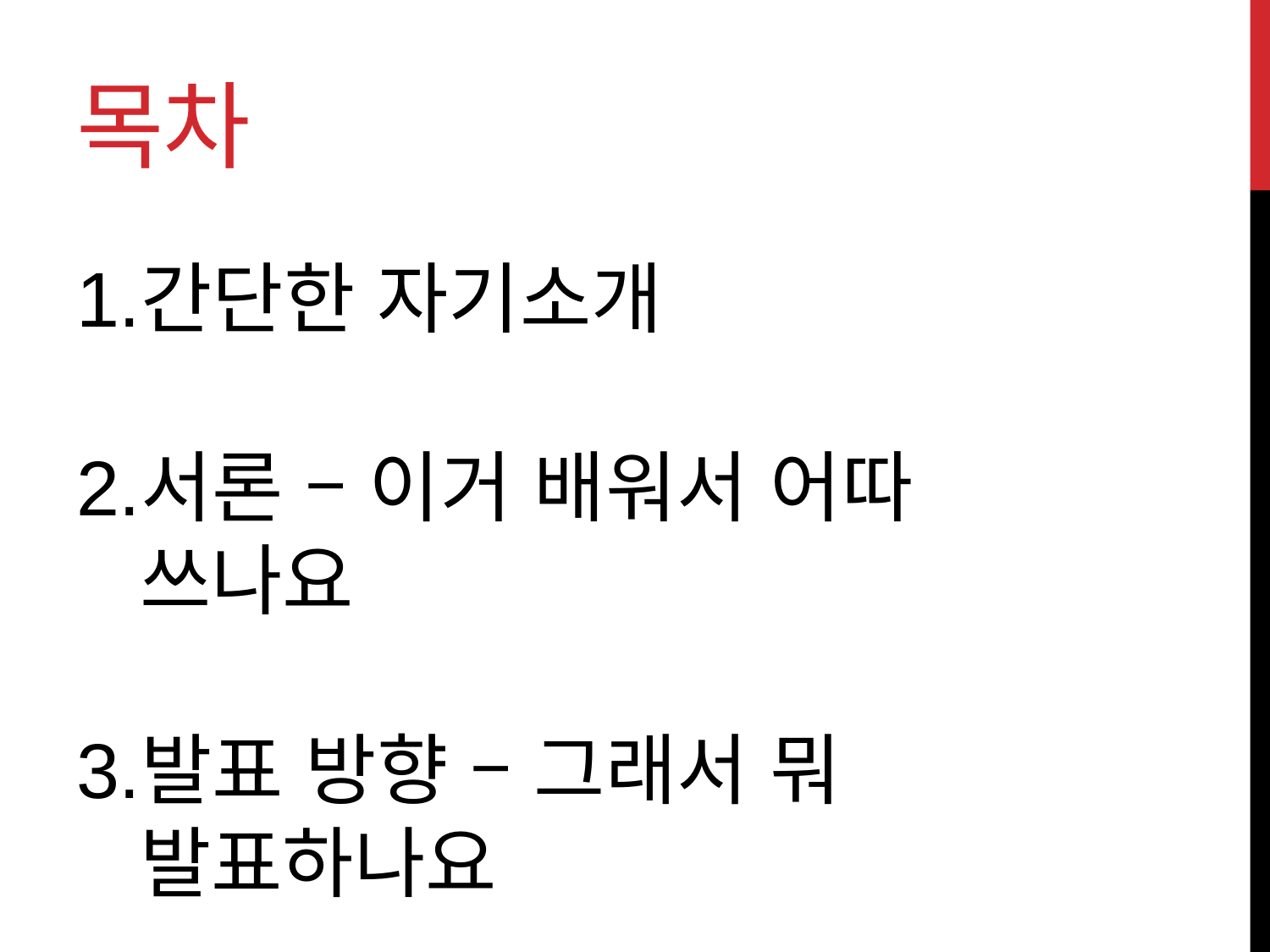

# 목차
간단한 자기소개

서론 – 이거 배워서 어따 쓰나요

발표 방향 – 그래서 뭐 발표하나요